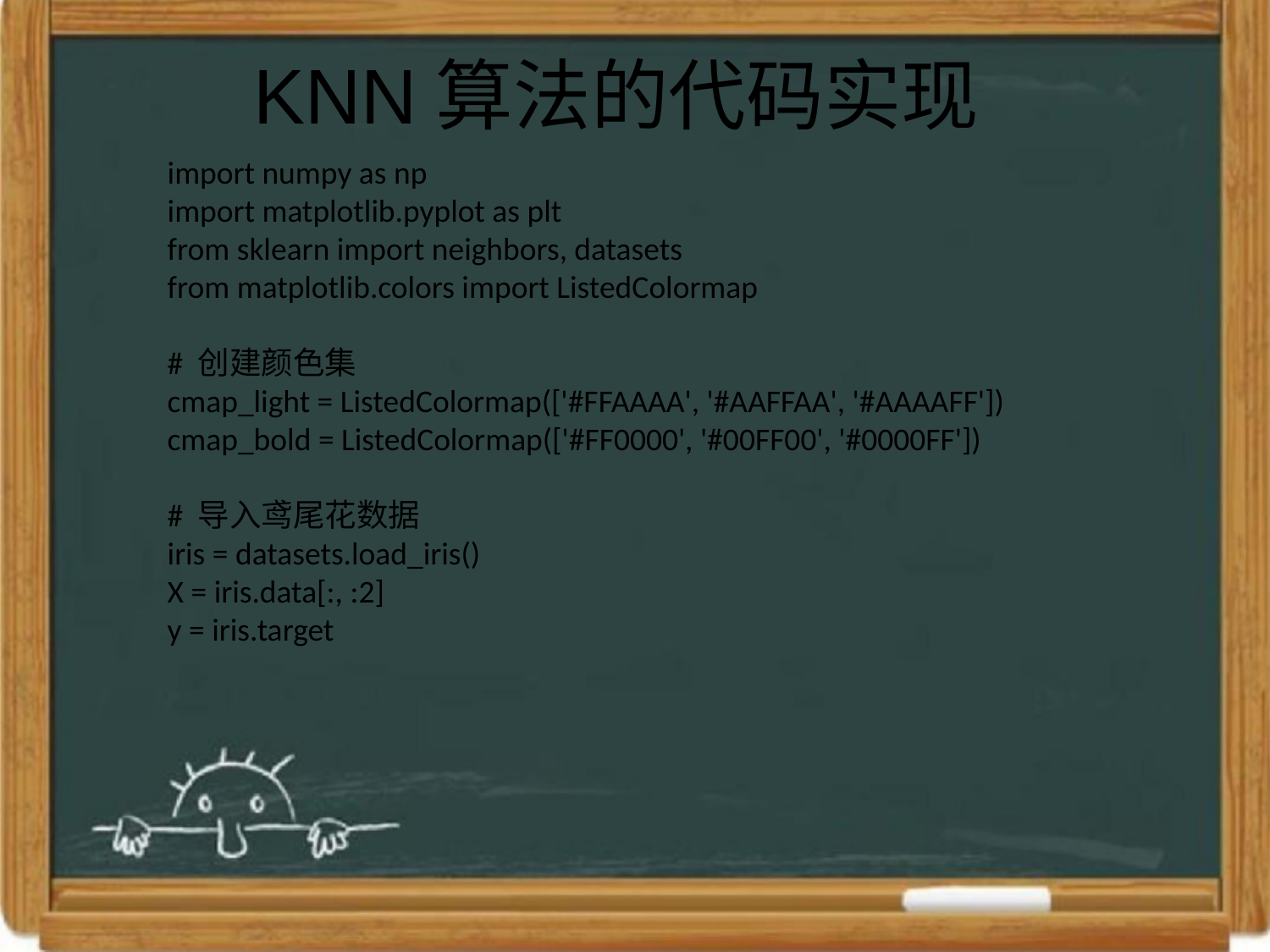

# KNN算法的代码实现
import numpy as np
import matplotlib.pyplot as plt
from sklearn import neighbors, datasets
from matplotlib.colors import ListedColormap

# 创建颜色集
cmap_light = ListedColormap(['#FFAAAA', '#AAFFAA', '#AAAAFF'])
cmap_bold = ListedColormap(['#FF0000', '#00FF00', '#0000FF'])

# 导入鸢尾花数据
iris = datasets.load_iris()
X = iris.data[:, :2]
y = iris.target